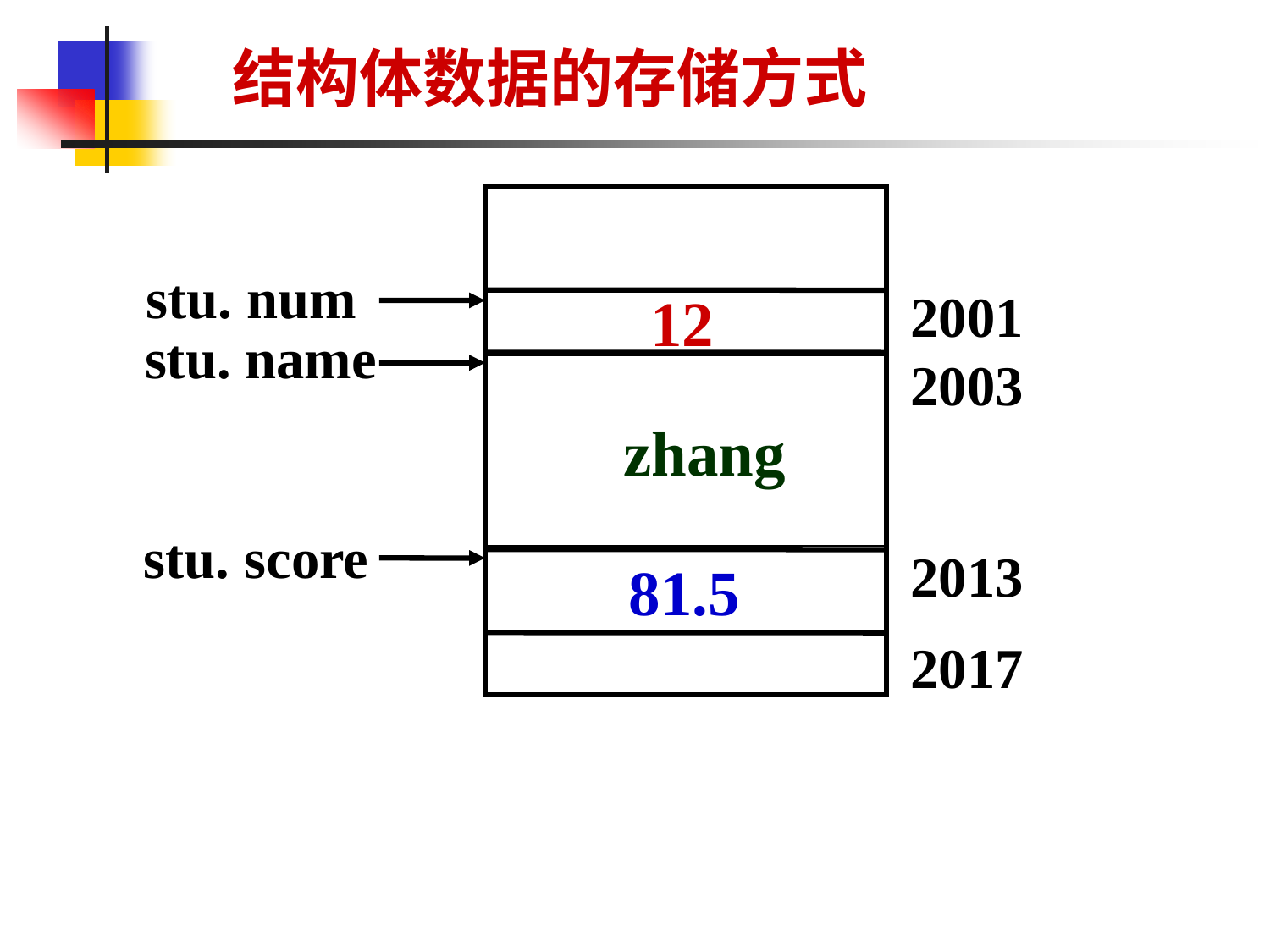

# 结构体数据的存储方式

stu. num
2001
12

stu. name
2003

zhang
stu. score
2013

81.5

2017